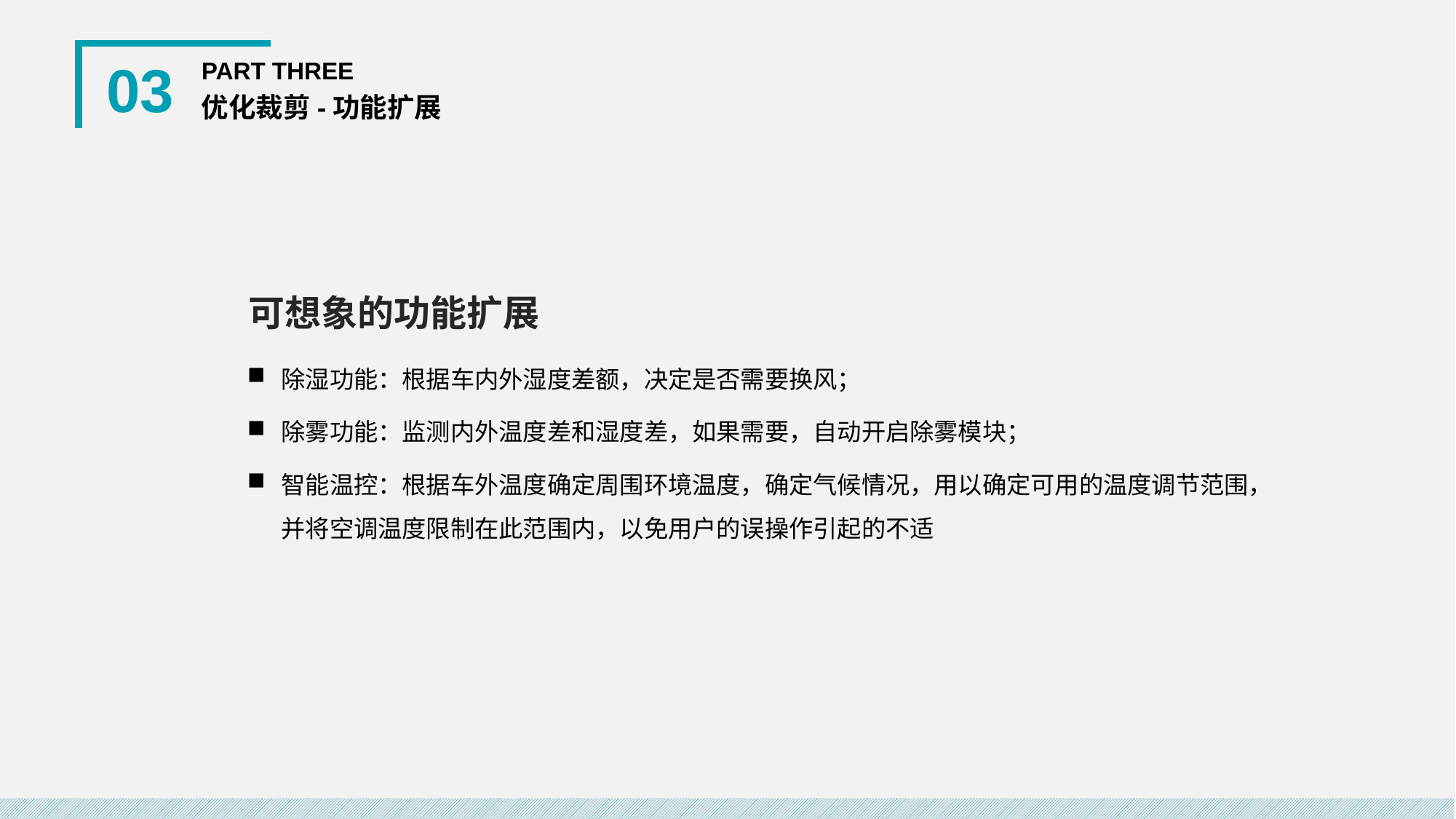

03
PART THREE
优化裁剪-功能扩展
可想象的功能扩展
除湿功能：根据车内外湿度差额，决定是否需要换风；
除雾功能：监测内外温度差和湿度差，如果需要，自动开启除雾模块；
智能温控：根据车外温度确定周围环境温度，确定气候情况，用以确定可用的温度调节范围，并将空调温度限制在此范围内，以免用户的误操作引起的不适